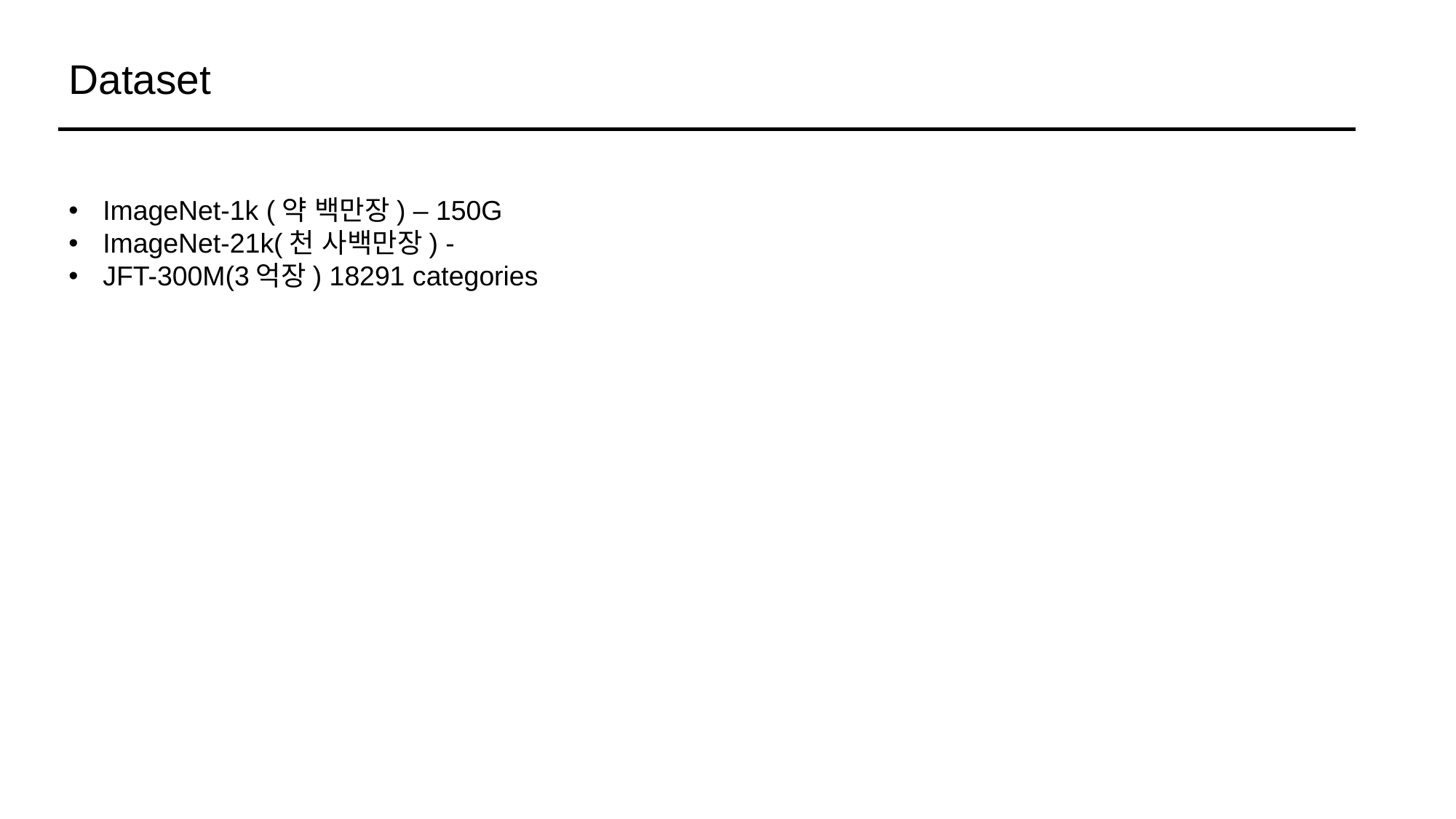

# Dataset
ImageNet-1k (약 백만장) – 150G
ImageNet-21k(천 사백만장) -
JFT-300M(3억장) 18291 categories